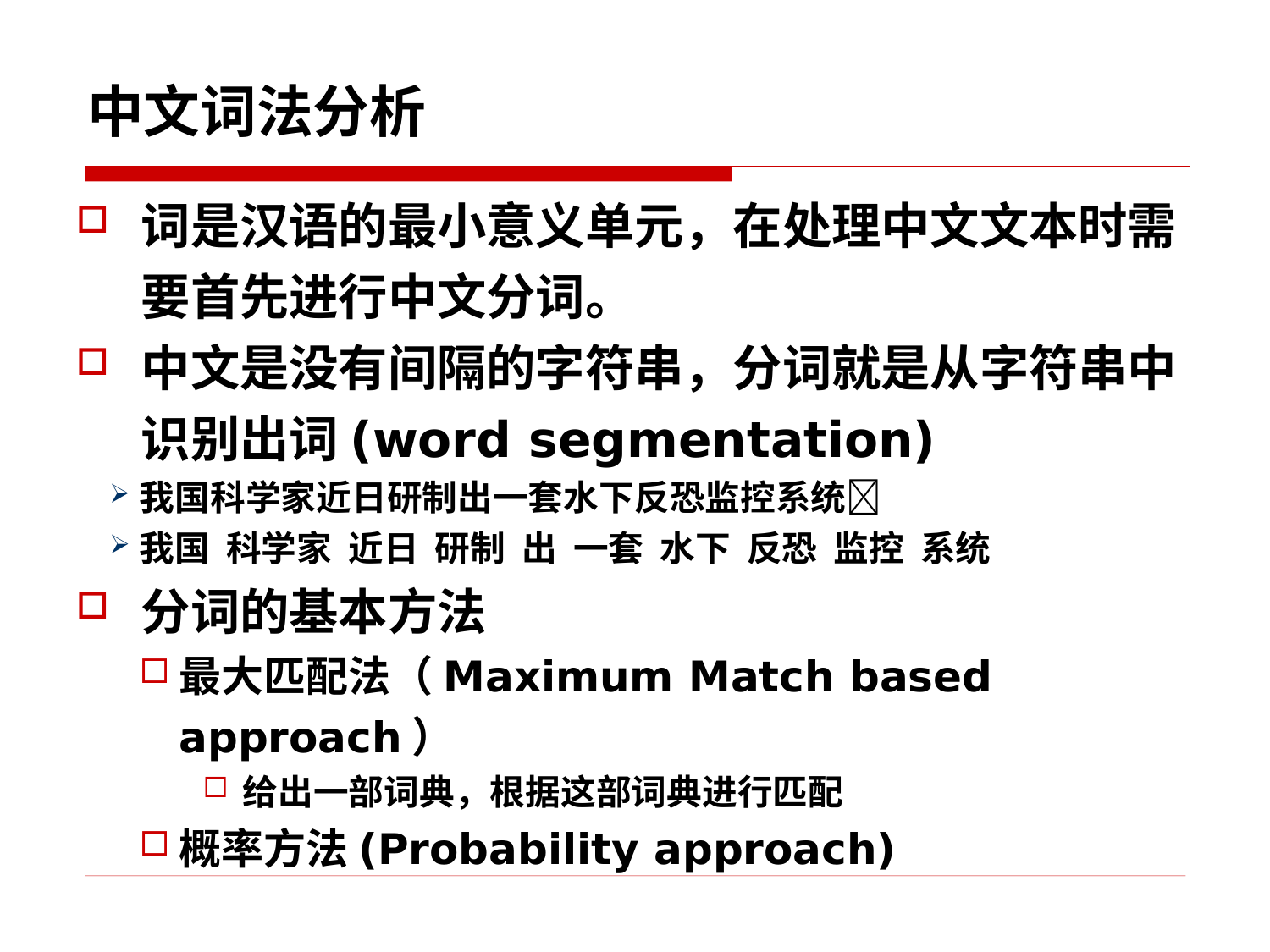

中文词法分析
词是汉语的最小意义单元，在处理中文文本时需要首先进行中文分词。
中文是没有间隔的字符串，分词就是从字符串中识别出词(word segmentation)
我国科学家近日研制出一套水下反恐监控系统􀃎
我国  科学家  近日  研制  出  一套  水下  反恐  监控  系统
分词的基本方法
最大匹配法（Maximum Match based approach）
给出一部词典，根据这部词典进行匹配
概率方法(Probability approach)